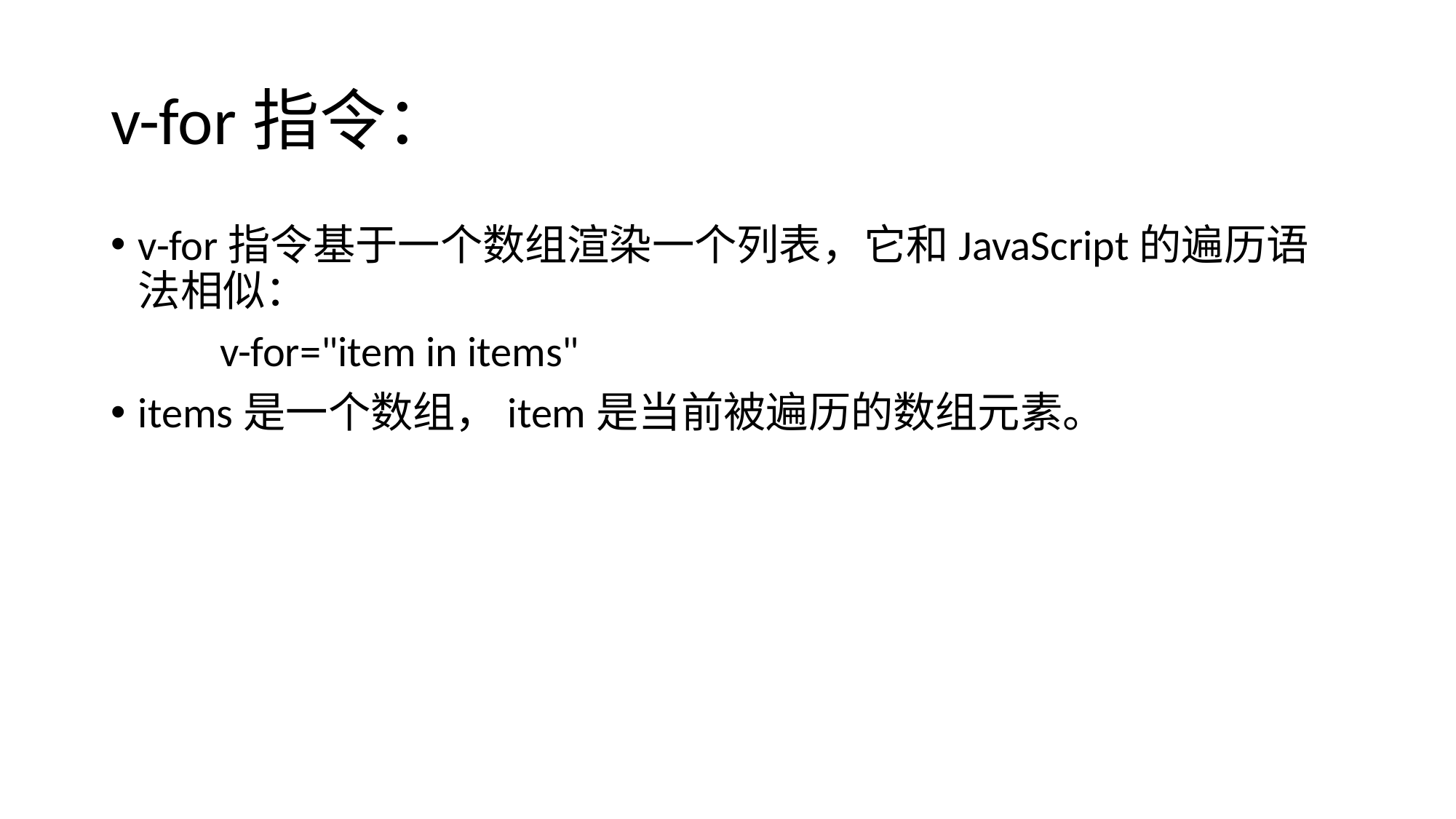

# v-for指令：
v-for指令基于一个数组渲染一个列表，它和JavaScript的遍历语法相似：
	v-for="item in items"
items是一个数组，item是当前被遍历的数组元素。